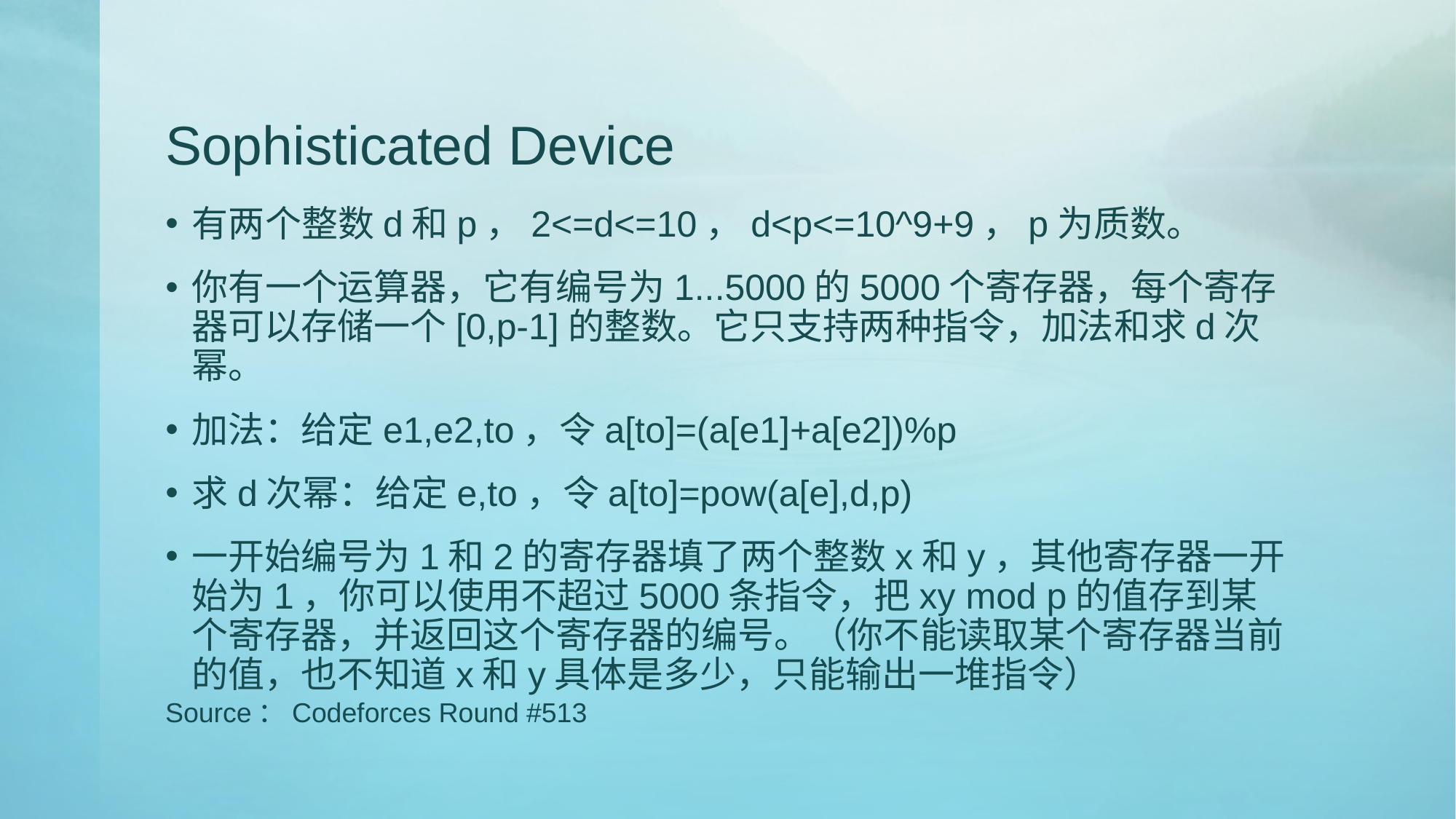

# Sophisticated Device
有两个整数d和p，2<=d<=10，d<p<=10^9+9，p为质数。
你有一个运算器，它有编号为1...5000的5000个寄存器，每个寄存器可以存储一个[0,p-1]的整数。它只支持两种指令，加法和求d次幂。
加法：给定e1,e2,to，令a[to]=(a[e1]+a[e2])%p
求d次幂：给定e,to，令a[to]=pow(a[e],d,p)
一开始编号为1和2的寄存器填了两个整数x和y，其他寄存器一开始为1，你可以使用不超过5000条指令，把xy mod p的值存到某个寄存器，并返回这个寄存器的编号。（你不能读取某个寄存器当前的值，也不知道x和y具体是多少，只能输出一堆指令）
Source：Codeforces Round #513